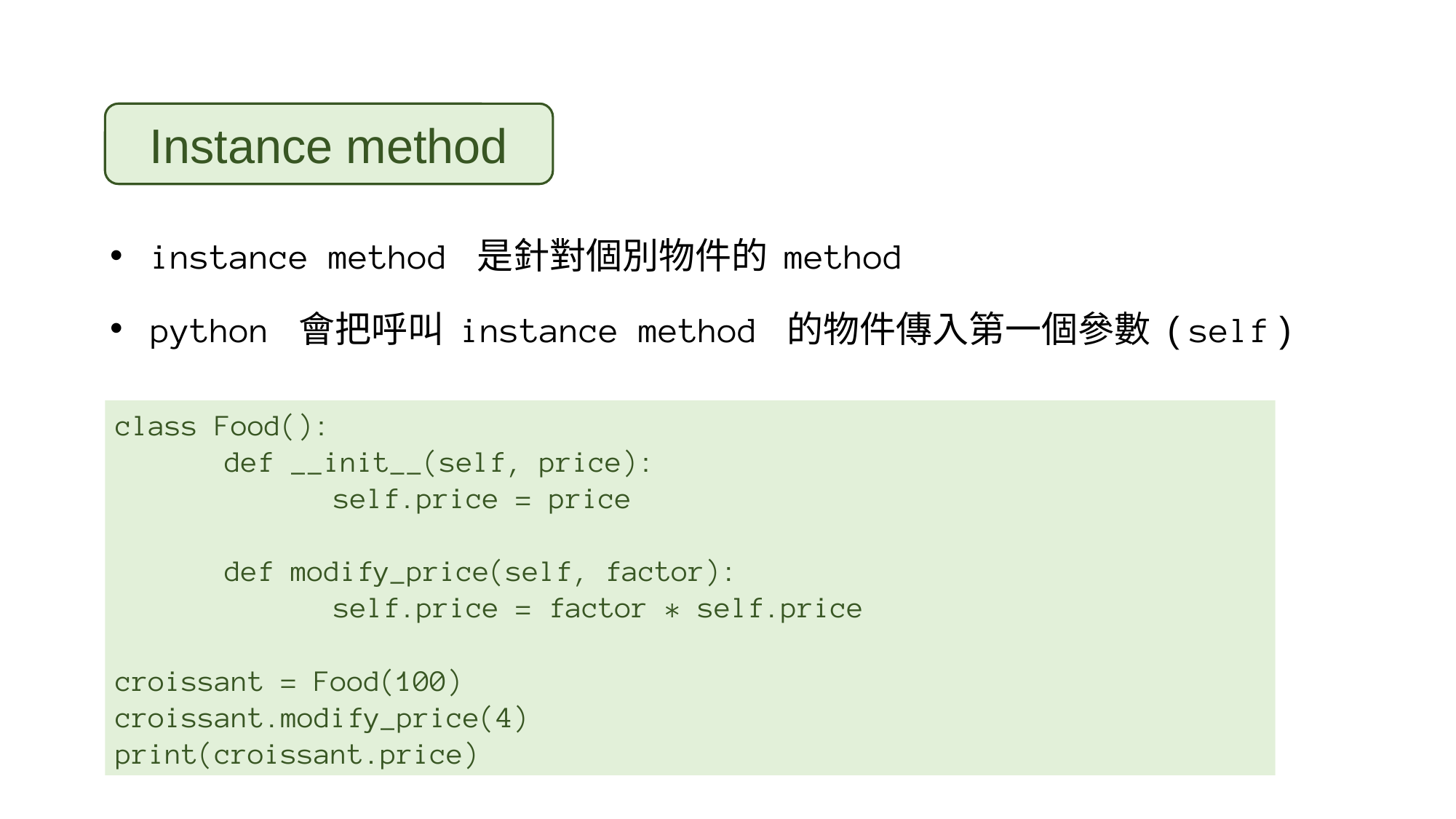

Instance method
instance method 是針對個別物件的 method

python 會把呼叫 instance method 的物件傳入第一個參數 ( self )
class Food():
	def __init__(self, price):
		self.price = price

	def modify_price(self, factor):
		self.price = factor * self.price

croissant = Food(100)
croissant.modify_price(4)
print(croissant.price)